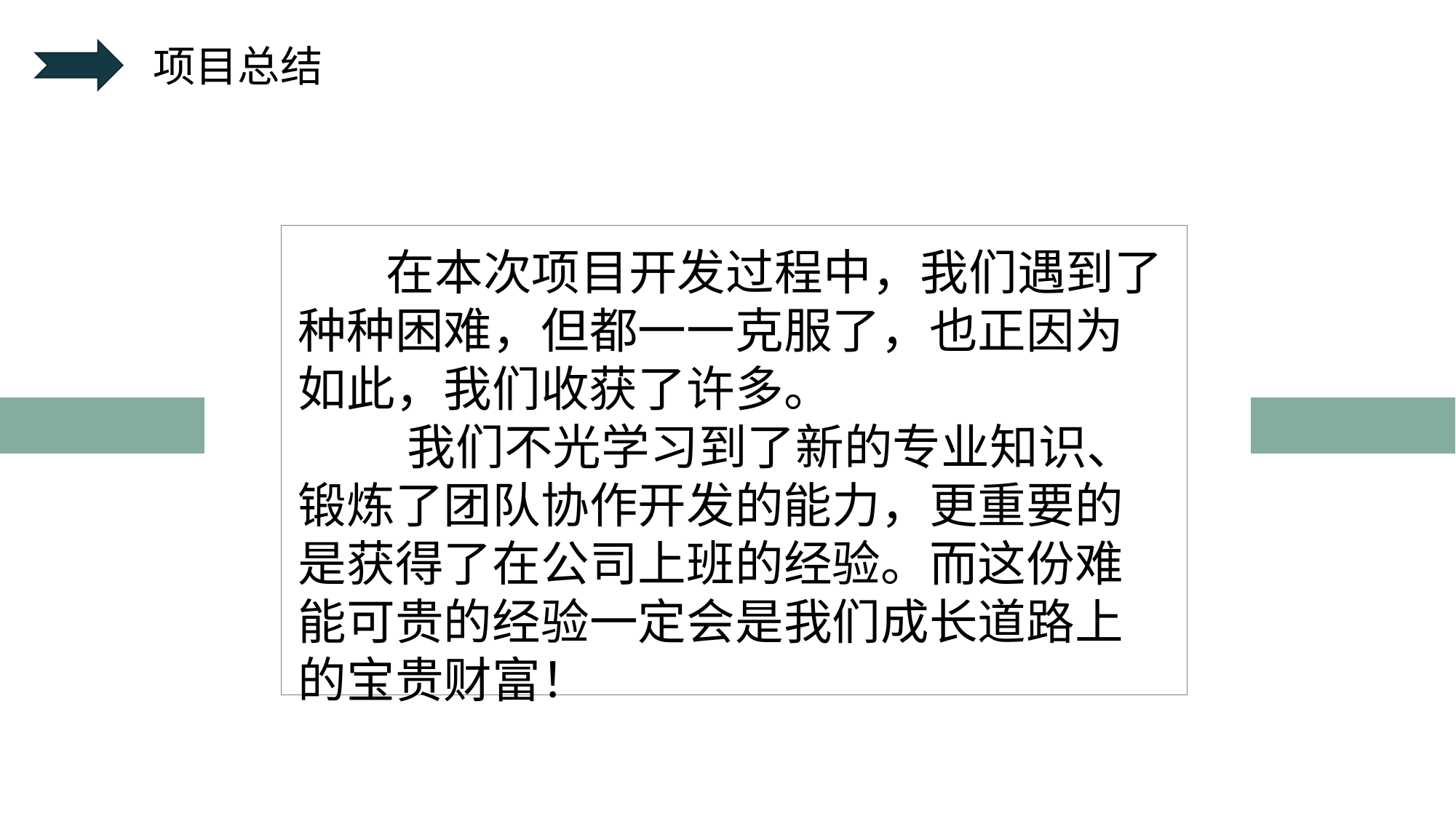

项目总结

       在本次项目开发过程中，我们遇到了种种困难，但都一一克服了，也正因为如此，我们收获了许多。
	我们不光学习到了新的专业知识、锻炼了团队协作开发的能力，更重要的是获得了在公司上班的经验。而这份难能可贵的经验一定会是我们成长道路上的宝贵财富！